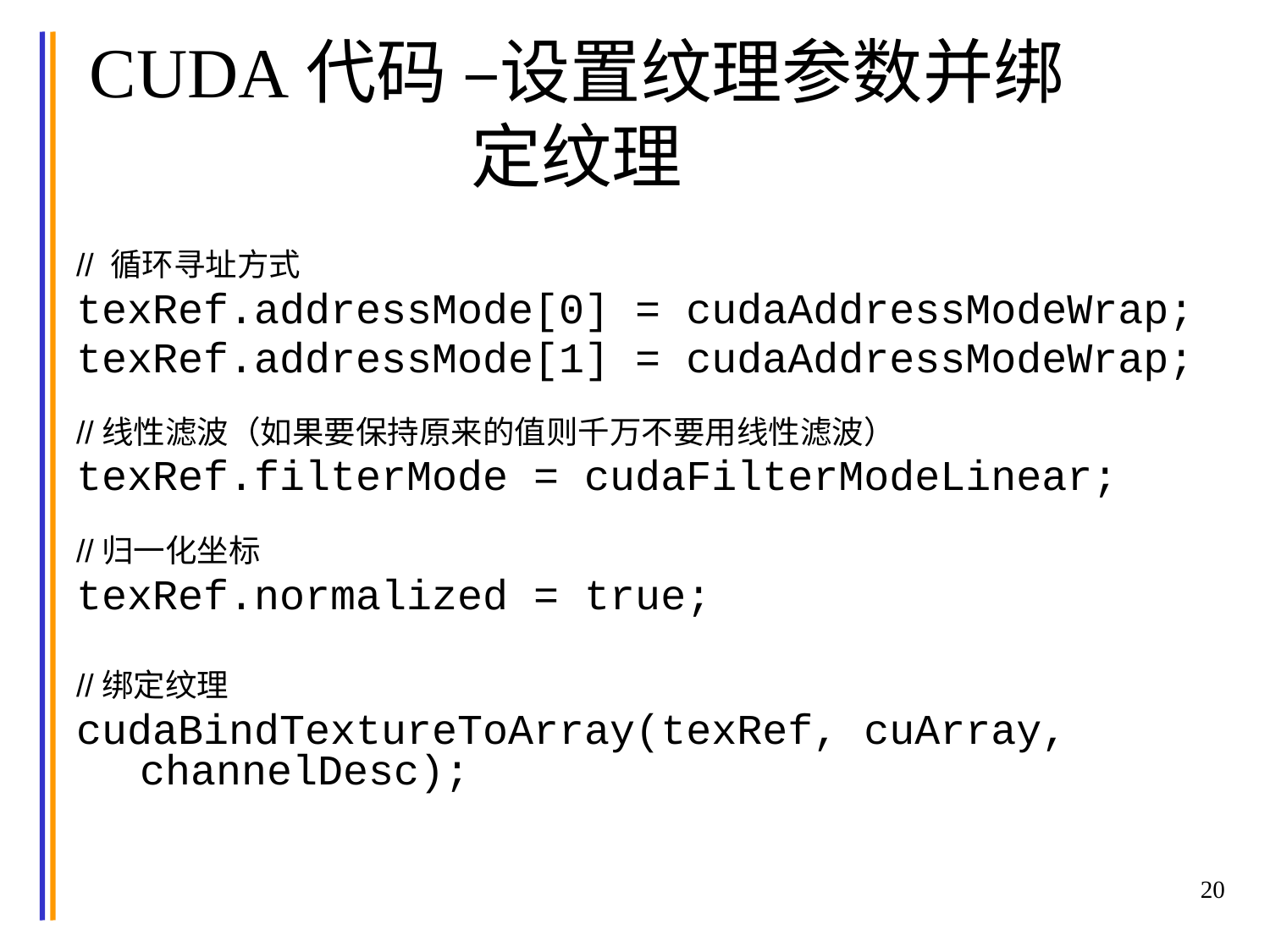

# CUDA代码 –设置纹理参数并绑定纹理
// 循环寻址方式
texRef.addressMode[0] = cudaAddressModeWrap;
texRef.addressMode[1] = cudaAddressModeWrap;

//线性滤波（如果要保持原来的值则千万不要用线性滤波）
texRef.filterMode = cudaFilterModeLinear;

//归一化坐标
texRef.normalized = true;

//绑定纹理
cudaBindTextureToArray(texRef, cuArray, channelDesc);

20